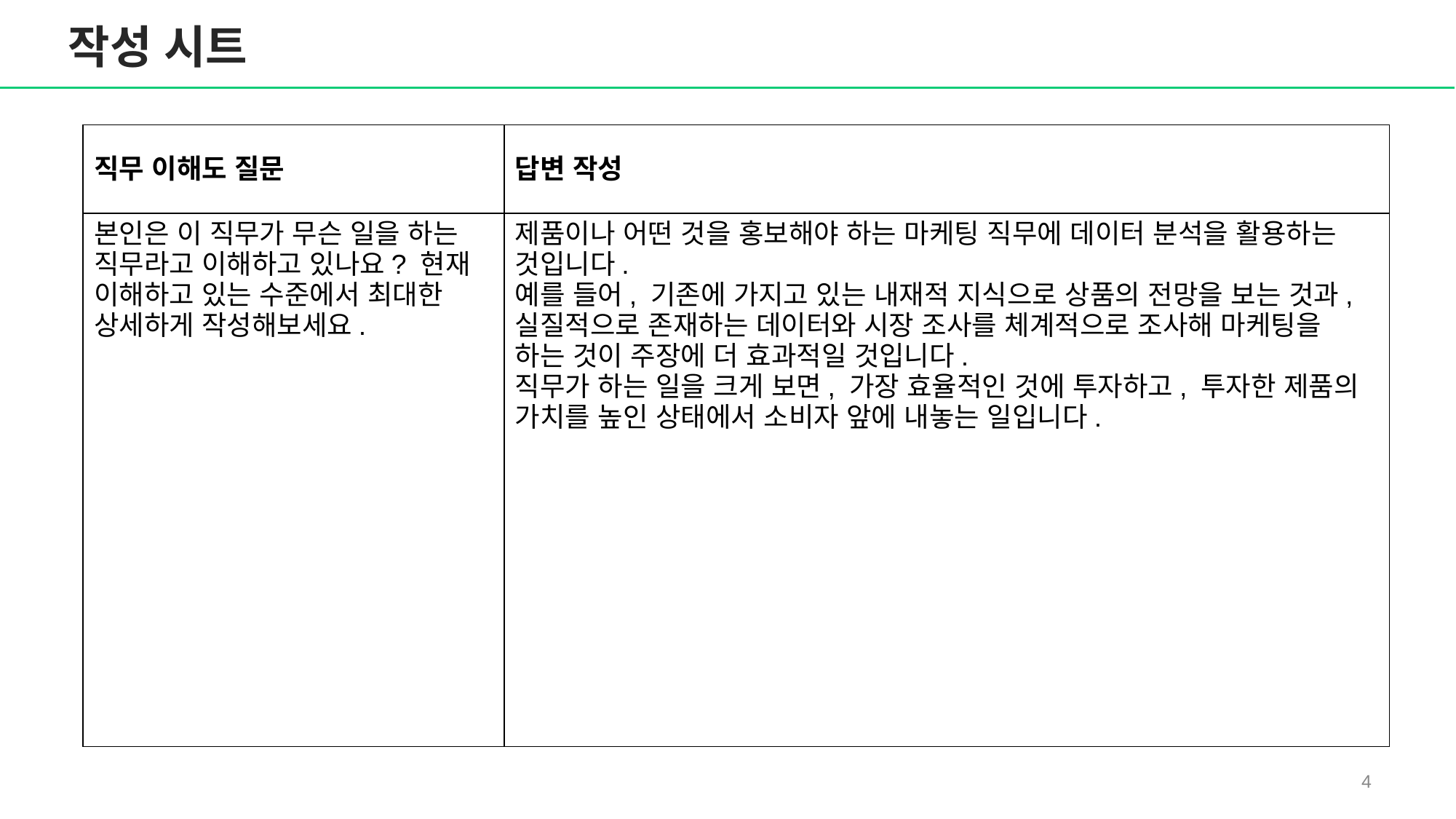

작성 시트
| 직무 이해도 질문 | 답변 작성 |
| --- | --- |
| 본인은 이 직무가 무슨 일을 하는 직무라고 이해하고 있나요? 현재 이해하고 있는 수준에서 최대한 상세하게 작성해보세요. | 제품이나 어떤 것을 홍보해야 하는 마케팅 직무에 데이터 분석을 활용하는 것입니다. 예를 들어, 기존에 가지고 있는 내재적 지식으로 상품의 전망을 보는 것과, 실질적으로 존재하는 데이터와 시장 조사를 체계적으로 조사해 마케팅을 하는 것이 주장에 더 효과적일 것입니다. 직무가 하는 일을 크게 보면, 가장 효율적인 것에 투자하고, 투자한 제품의 가치를 높인 상태에서 소비자 앞에 내놓는 일입니다. |
4